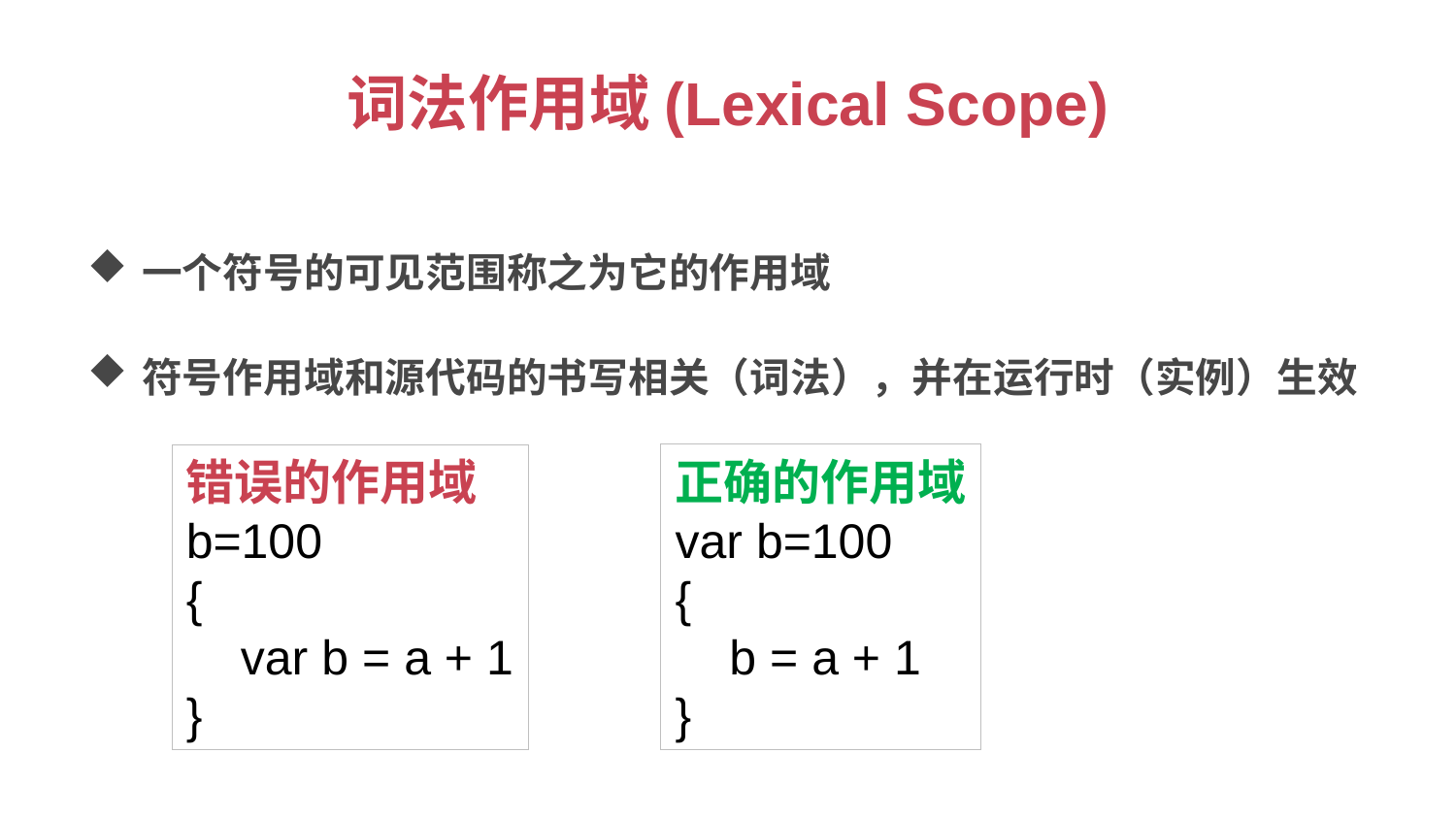

# 词法作用域(Lexical Scope)
一个符号的可见范围称之为它的作用域
符号作用域和源代码的书写相关（词法），并在运行时（实例）生效
正确的作用域
var b=100
{
    b = a + 1
}
错误的作用域
b=100
{
    var b = a + 1
}